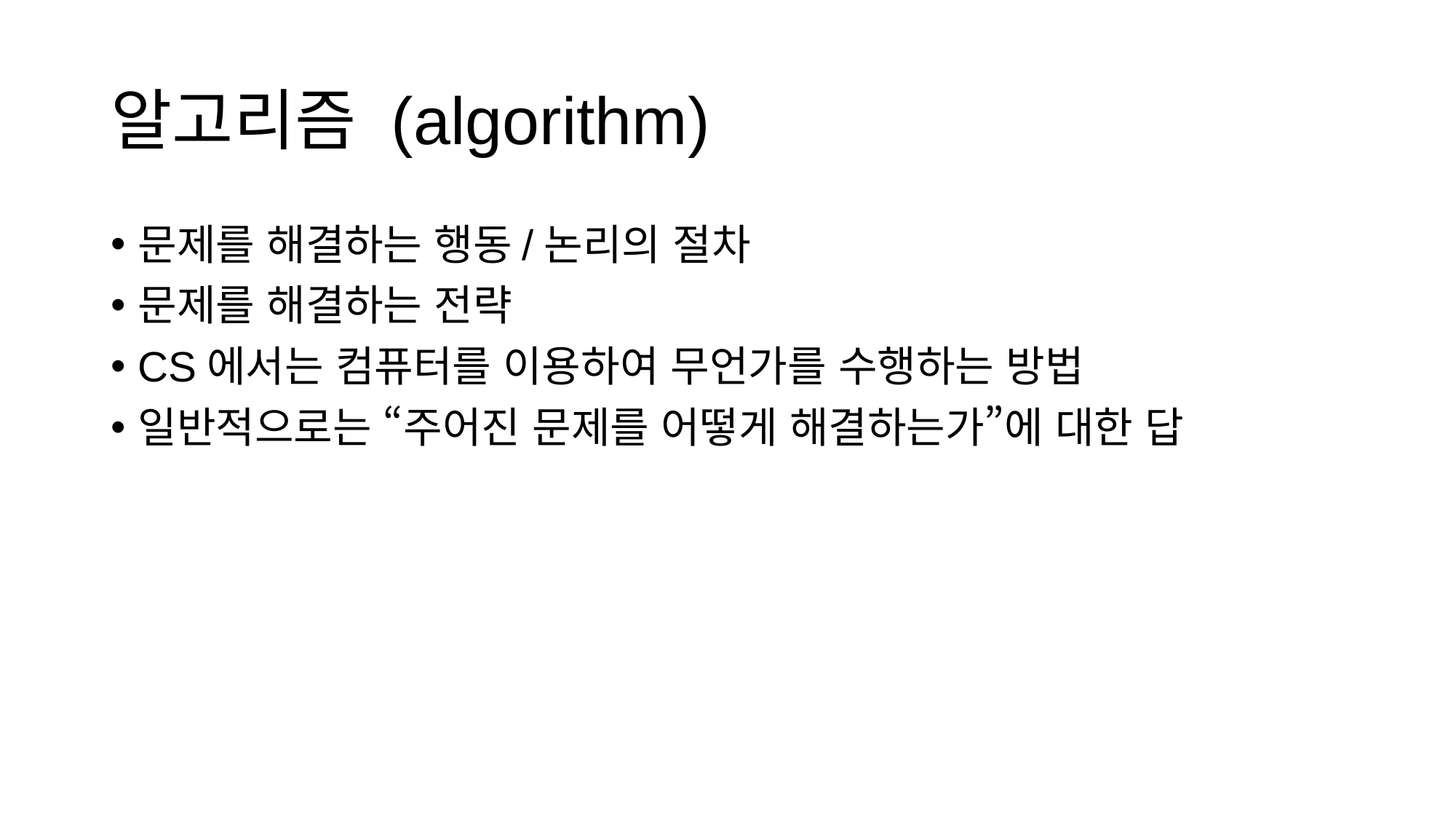

알고리즘 (algorithm)
문제를 해결하는 행동/논리의 절차
문제를 해결하는 전략
CS에서는 컴퓨터를 이용하여 무언가를 수행하는 방법
일반적으로는 “주어진 문제를 어떻게 해결하는가”에 대한 답